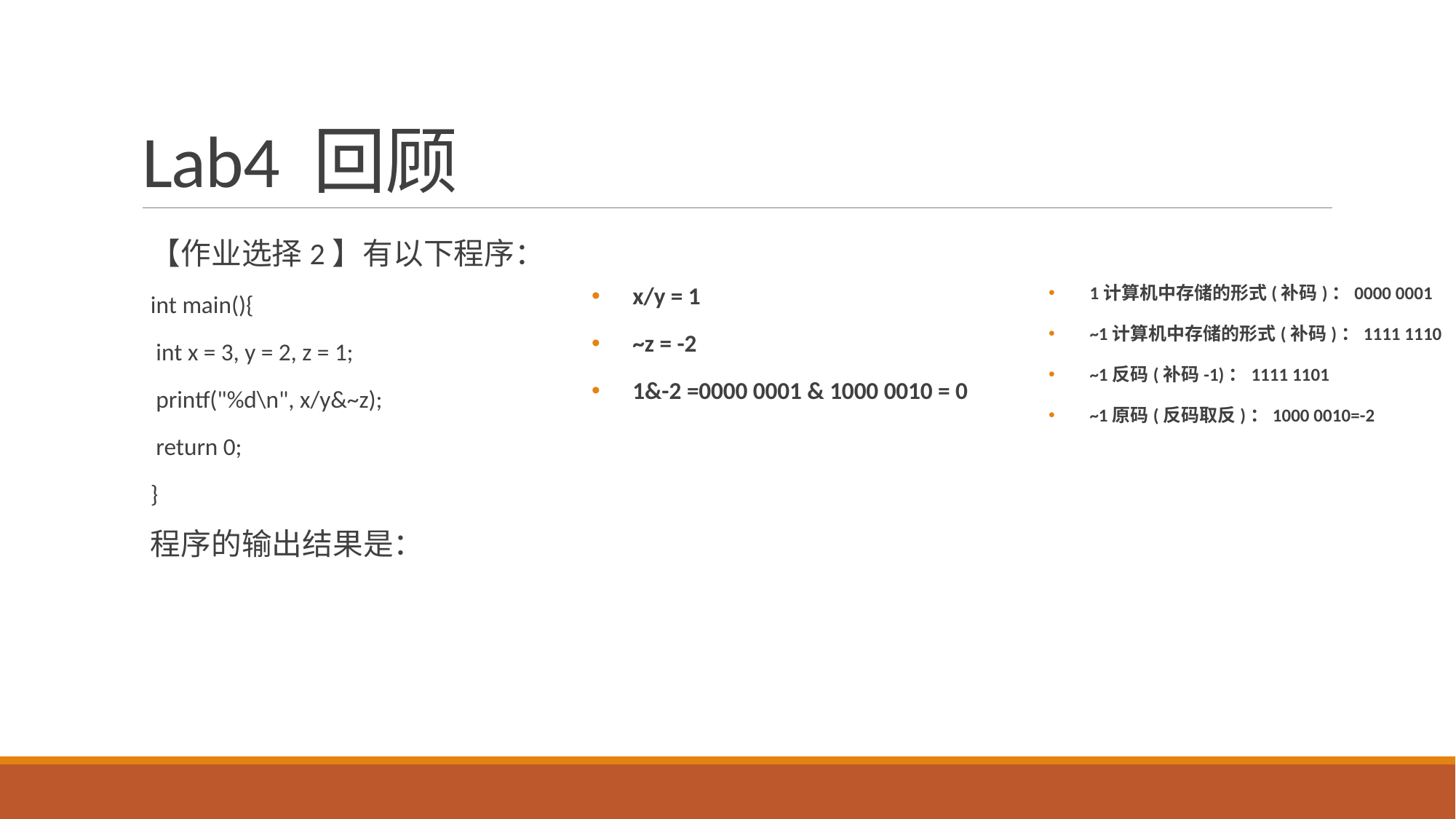

# Lab4 回顾
【作业选择2】有以下程序：
int main(){
 int x = 3, y = 2, z = 1;
 printf("%d\n", x/y&~z);
 return 0;
}
程序的输出结果是：
x/y = 1
~z = -2
1&-2 =0000 0001 & 1000 0010 = 0
1计算机中存储的形式(补码)：0000 0001
~1计算机中存储的形式(补码)：1111 1110
~1反码(补码-1)：1111 1101
~1原码(反码取反)：1000 0010=-2